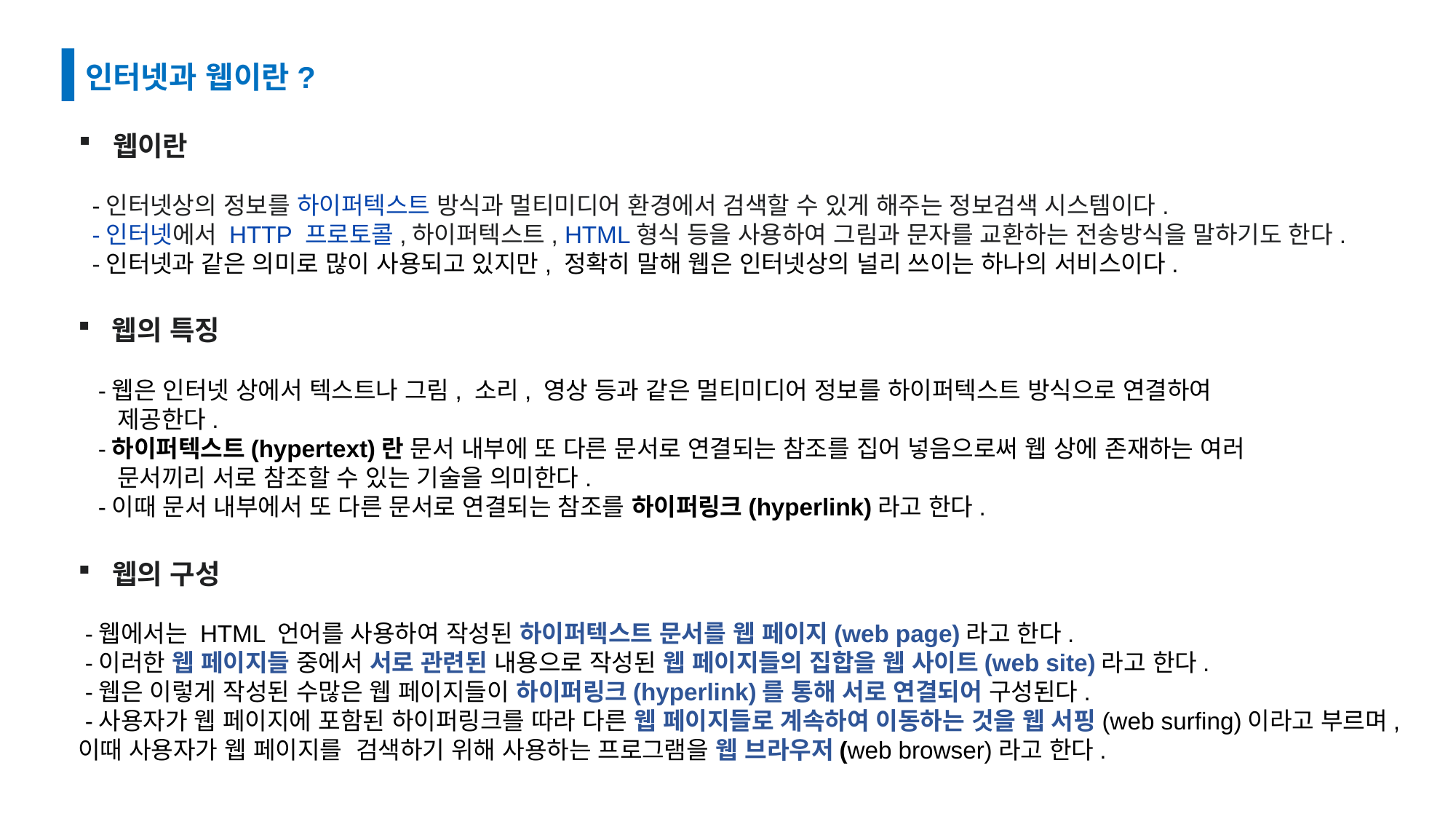

인터넷과 웹이란?
웹이란

  -인터넷상의 정보를 하이퍼텍스트 방식과 멀티미디어 환경에서 검색할 수 있게 해주는 정보검색 시스템이다.
  -인터넷에서 HTTP 프로토콜,하이퍼텍스트, HTML형식 등을 사용하여 그림과 문자를 교환하는 전송방식을 말하기도 한다.
  -인터넷과 같은 의미로 많이 사용되고 있지만, 정확히 말해 웹은 인터넷상의 널리 쓰이는 하나의 서비스이다.
웹의 특징

   -웹은 인터넷 상에서 텍스트나 그림, 소리, 영상 등과 같은 멀티미디어 정보를 하이퍼텍스트 방식으로 연결하여
     제공한다.
   -하이퍼텍스트(hypertext)란 문서 내부에 또 다른 문서로 연결되는 참조를 집어 넣음으로써 웹 상에 존재하는 여러
     문서끼리 서로 참조할 수 있는 기술을 의미한다.
   -이때 문서 내부에서 또 다른 문서로 연결되는 참조를 하이퍼링크(hyperlink)라고 한다.
웹의 구성

 -웹에서는 HTML 언어를 사용하여 작성된 하이퍼텍스트 문서를 웹 페이지(web page)라고 한다.
 -이러한 웹 페이지들 중에서 서로 관련된 내용으로 작성된 웹 페이지들의 집합을 웹 사이트(web site)라고 한다.
 -웹은 이렇게 작성된 수많은 웹 페이지들이 하이퍼링크(hyperlink)를 통해 서로 연결되어 구성된다.
 -사용자가 웹 페이지에 포함된 하이퍼링크를 따라 다른 웹 페이지들로 계속하여 이동하는 것을 웹 서핑(web surfing)이라고 부르며, 이때 사용자가 웹 페이지를  검색하기 위해 사용하는 프로그램을 웹 브라우저(web browser)라고 한다.